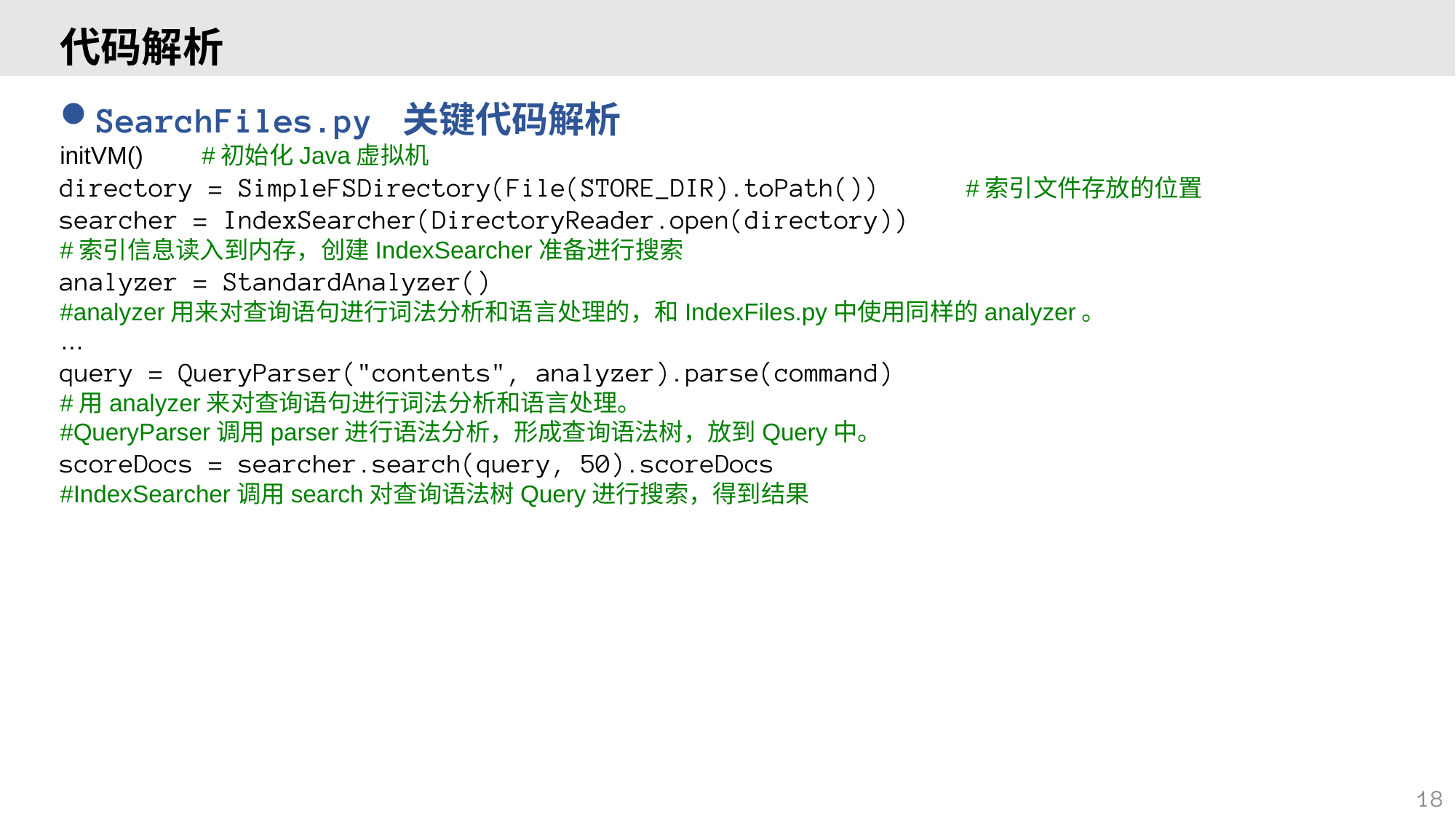

# 代码解析
SearchFiles.py 关键代码解析
initVM()	#初始化Java虚拟机
directory = SimpleFSDirectory(File(STORE_DIR).toPath())	#索引文件存放的位置
searcher = IndexSearcher(DirectoryReader.open(directory))
#索引信息读入到内存，创建IndexSearcher准备进行搜索
analyzer = StandardAnalyzer()
#analyzer用来对查询语句进行词法分析和语言处理的，和IndexFiles.py中使用同样的analyzer。
…
query = QueryParser("contents", analyzer).parse(command)
#用analyzer来对查询语句进行词法分析和语言处理。
#QueryParser调用parser进行语法分析，形成查询语法树，放到Query中。
scoreDocs = searcher.search(query, 50).scoreDocs
#IndexSearcher调用search对查询语法树Query进行搜索，得到结果

18